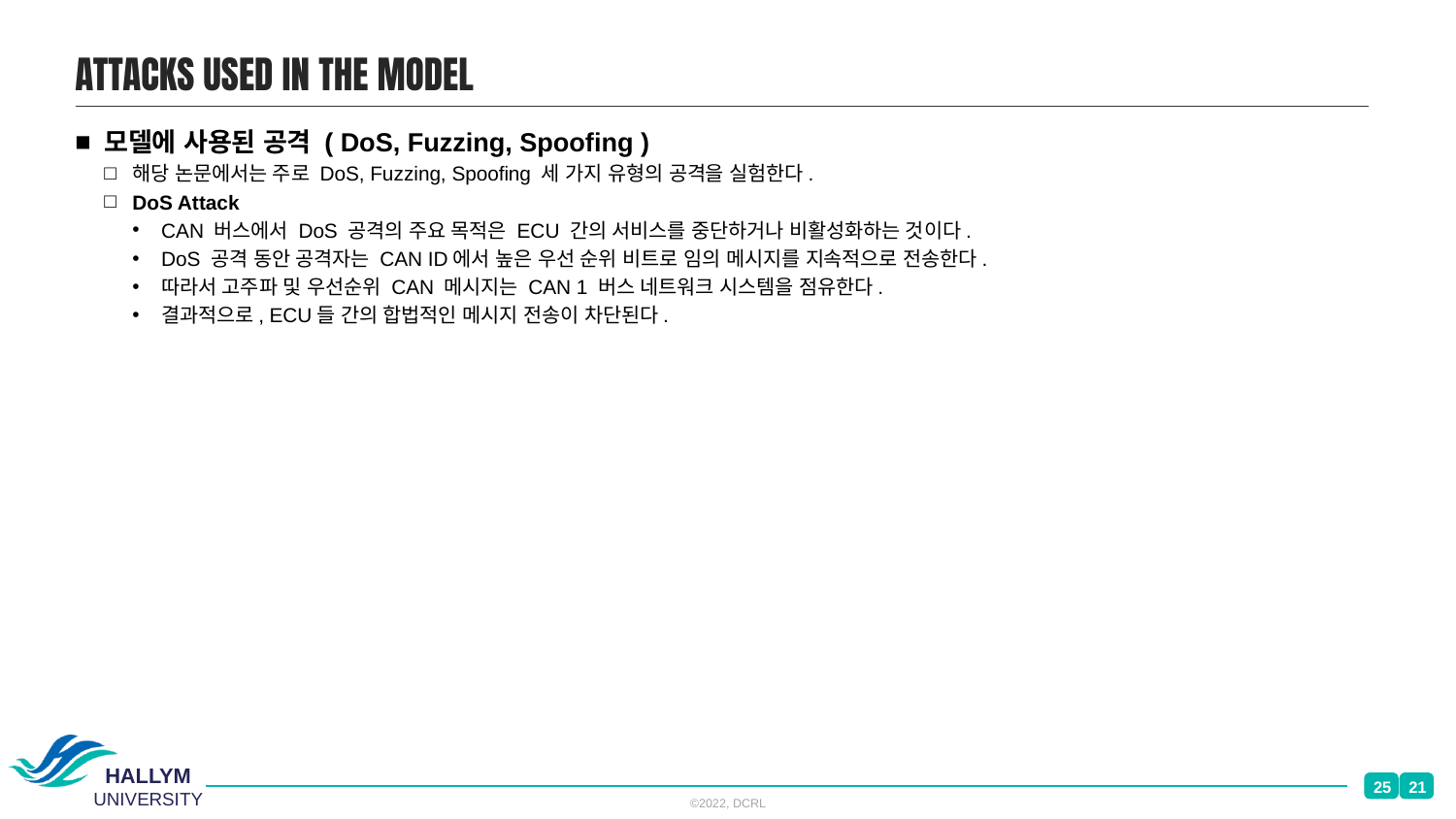

# ATTACKS USED IN THE MODEL
모델에 사용된 공격 ( DoS, Fuzzing, Spoofing )
해당 논문에서는 주로 DoS, Fuzzing, Spoofing 세 가지 유형의 공격을 실험한다.
DoS Attack
CAN 버스에서 DoS 공격의 주요 목적은 ECU 간의 서비스를 중단하거나 비활성화하는 것이다.
DoS 공격 동안 공격자는 CAN ID에서 높은 우선 순위 비트로 임의 메시지를 지속적으로 전송한다.
따라서 고주파 및 우선순위 CAN 메시지는 CAN 1 버스 네트워크 시스템을 점유한다.
결과적으로, ECU들 간의 합법적인 메시지 전송이 차단된다.